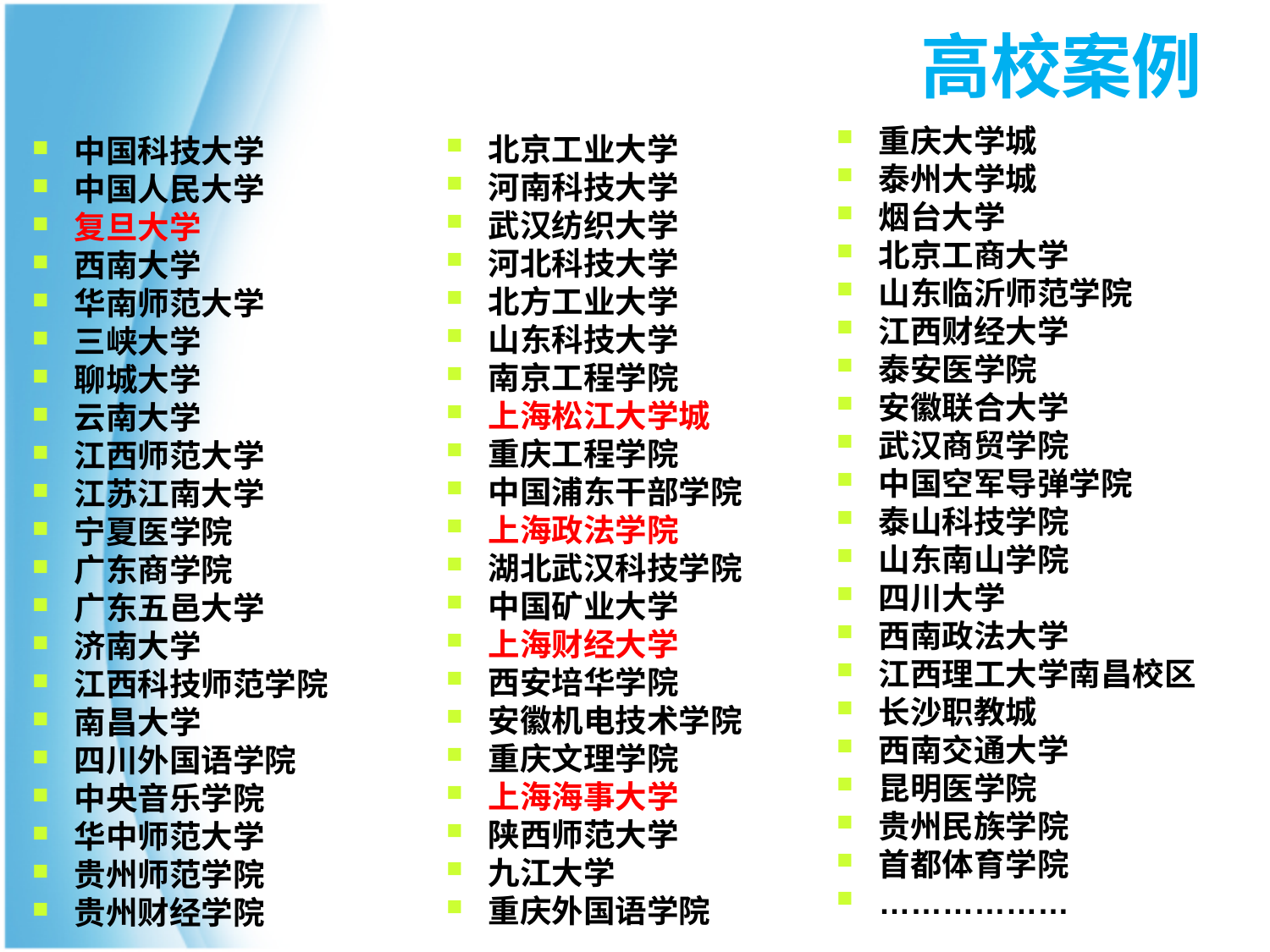

高校案例
重庆大学城
泰州大学城
烟台大学
北京工商大学
山东临沂师范学院
江西财经大学
泰安医学院
安徽联合大学
武汉商贸学院
中国空军导弹学院
泰山科技学院
山东南山学院
四川大学
西南政法大学
江西理工大学南昌校区
长沙职教城
西南交通大学
昆明医学院
贵州民族学院
首都体育学院
………………
北京工业大学
河南科技大学
武汉纺织大学
河北科技大学
北方工业大学
山东科技大学
南京工程学院
上海松江大学城
重庆工程学院
中国浦东干部学院
上海政法学院
湖北武汉科技学院
中国矿业大学
上海财经大学
西安培华学院
安徽机电技术学院
重庆文理学院
上海海事大学
陕西师范大学
九江大学
重庆外国语学院
中国科技大学
中国人民大学
复旦大学
西南大学
华南师范大学
三峡大学
聊城大学
云南大学
江西师范大学
江苏江南大学
宁夏医学院
广东商学院
广东五邑大学
济南大学
江西科技师范学院
南昌大学
四川外国语学院
中央音乐学院
华中师范大学
贵州师范学院
贵州财经学院